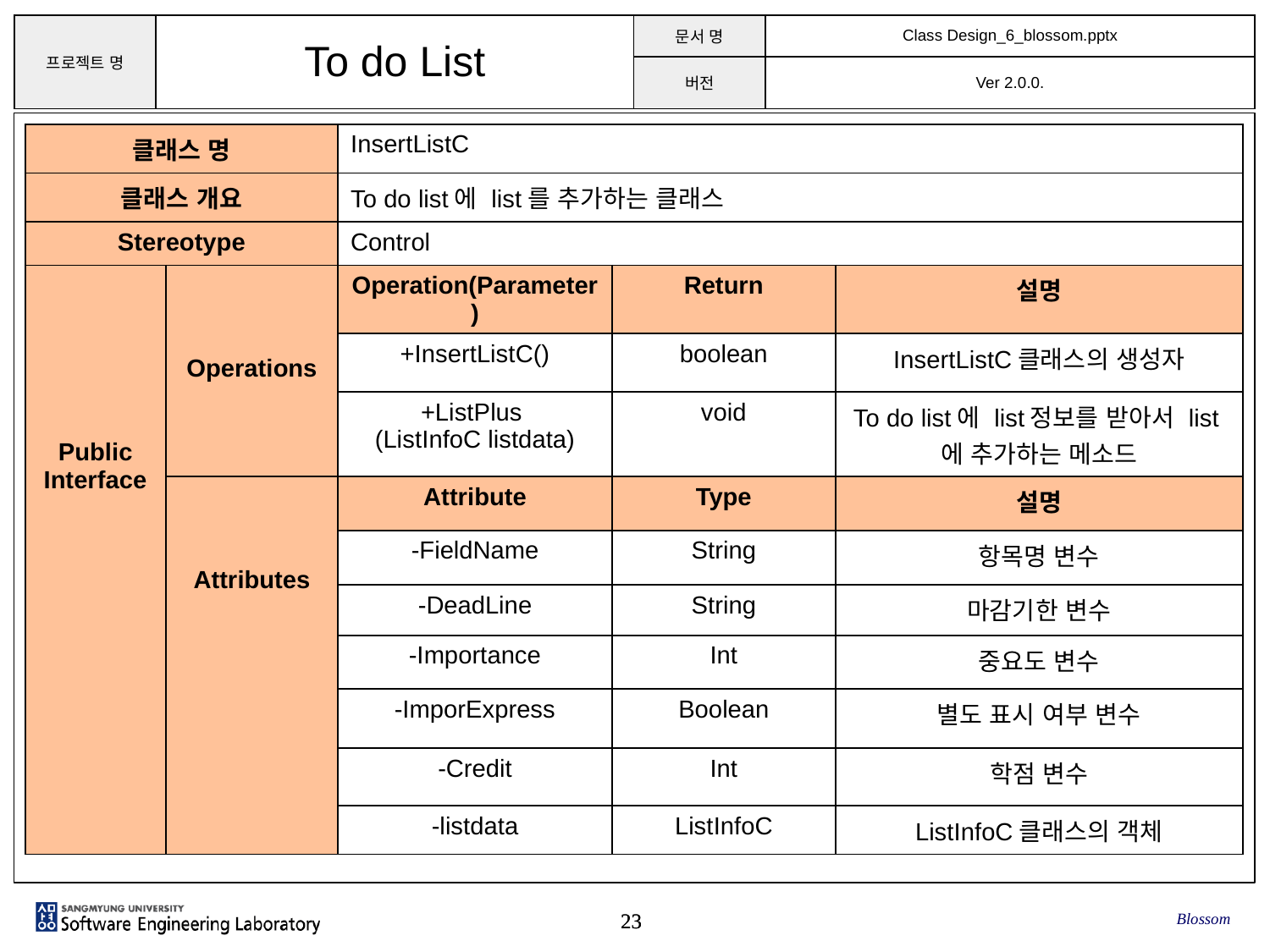

| 클래스 명 |  | InsertListC |  |  |
| --- | --- | --- | --- | --- |
| 클래스 개요 |  | To do list에 list를 추가하는 클래스 |  |  |
| Stereotype |  | Control |  |  |
| Public Interface | Operations | Operation(Parameter) | Return | 설명 |
|  |  | +InsertListC() | boolean | InsertListC클래스의 생성자 |
|  |  | +ListPlus (ListInfoC listdata) | void | To do list에 list정보를 받아서 list에 추가하는 메소드 |
|  | Attributes | Attribute | Type | 설명 |
|  |  | -FieldName | String | 항목명 변수 |
|  |  | -DeadLine | String | 마감기한 변수 |
|  |  | -Importance | Int | 중요도 변수 |
|  |  | -ImporExpress | Boolean | 별도 표시 여부 변수 |
|  |  | -Credit | Int | 학점 변수 |
|  |  | -listdata | ListInfoC | ListInfoC클래스의 객체 |
Blossom